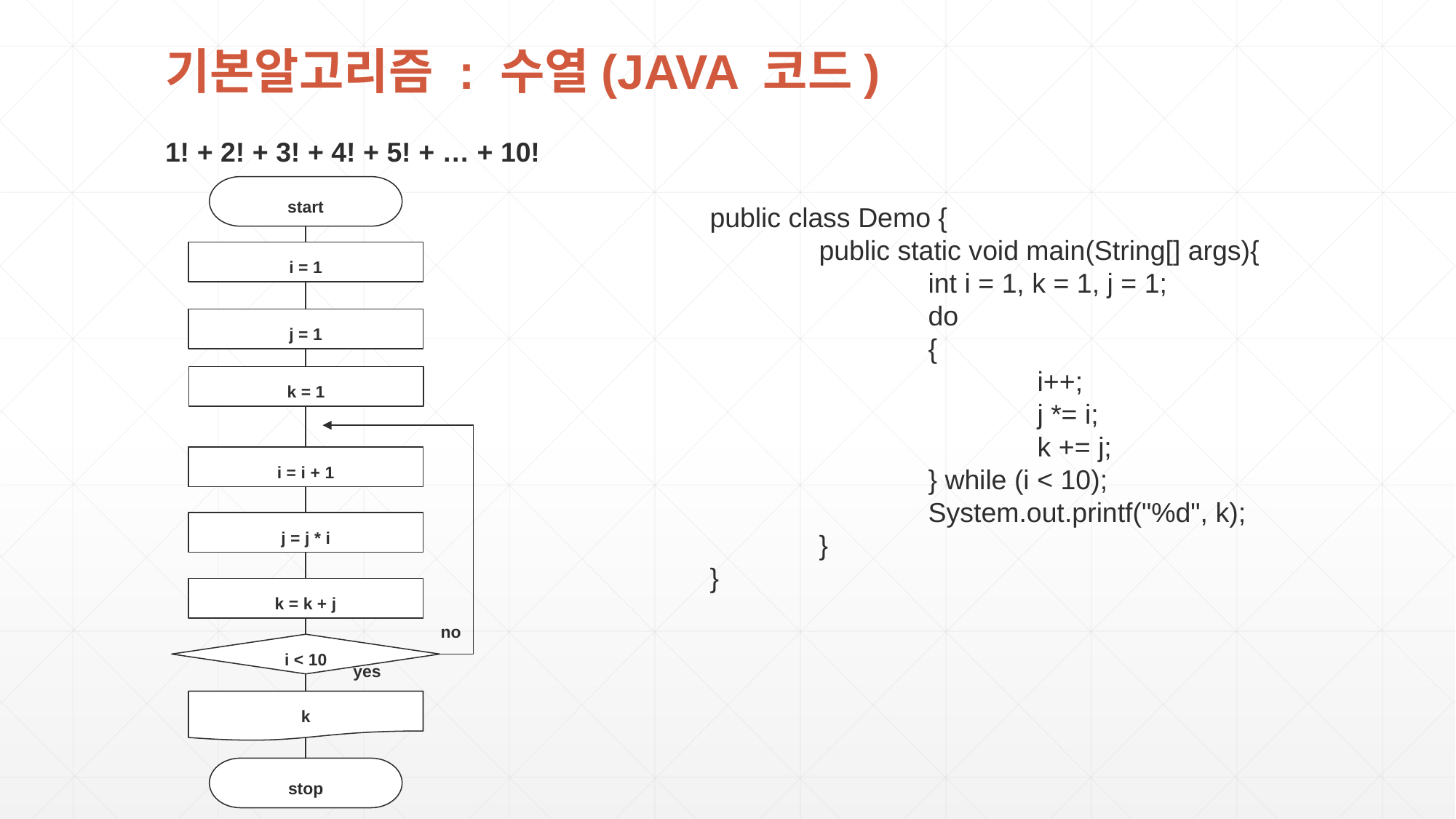

기본알고리즘 : 수열(JAVA 코드)

1! + 2! + 3! + 4! + 5! + … + 10!
start
i = 1
j = 1
k = 1
i = i + 1
j = j * i
k = k + j
no
i < 10
yes
k
stop
public class Demo {
	public static void main(String[] args){
		int i = 1, k = 1, j = 1;
		do
		{
			i++;
			j *= i;
			k += j;
		} while (i < 10);
		System.out.printf("%d", k);
	}
}